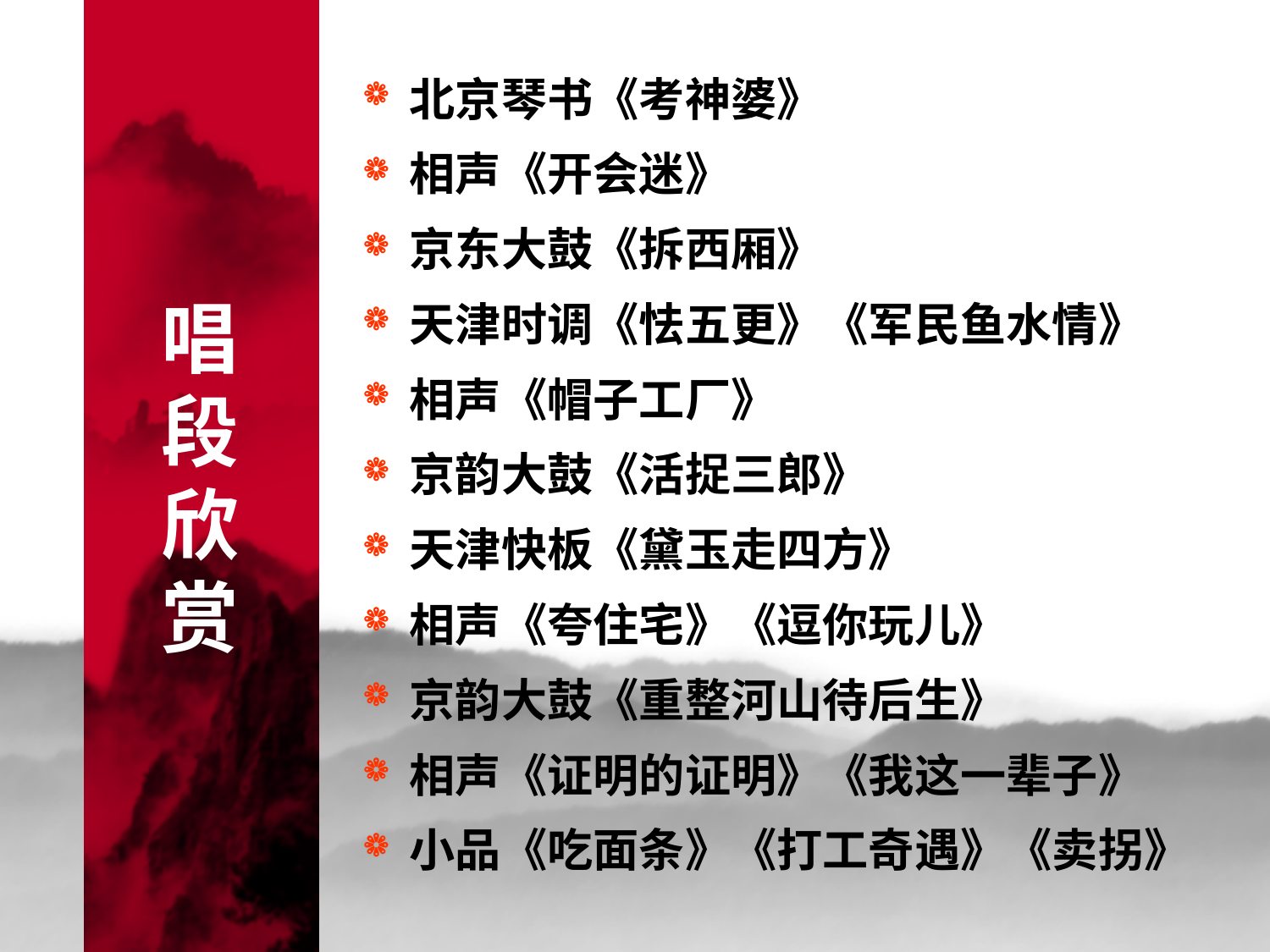

# 唱段欣赏
北京琴书《考神婆》
相声《开会迷》
京东大鼓《拆西厢》
天津时调《怯五更》《军民鱼水情》
相声《帽子工厂》
京韵大鼓《活捉三郎》
天津快板《黛玉走四方》
相声《夸住宅》《逗你玩儿》
京韵大鼓《重整河山待后生》
相声《证明的证明》《我这一辈子》
小品《吃面条》《打工奇遇》《卖拐》